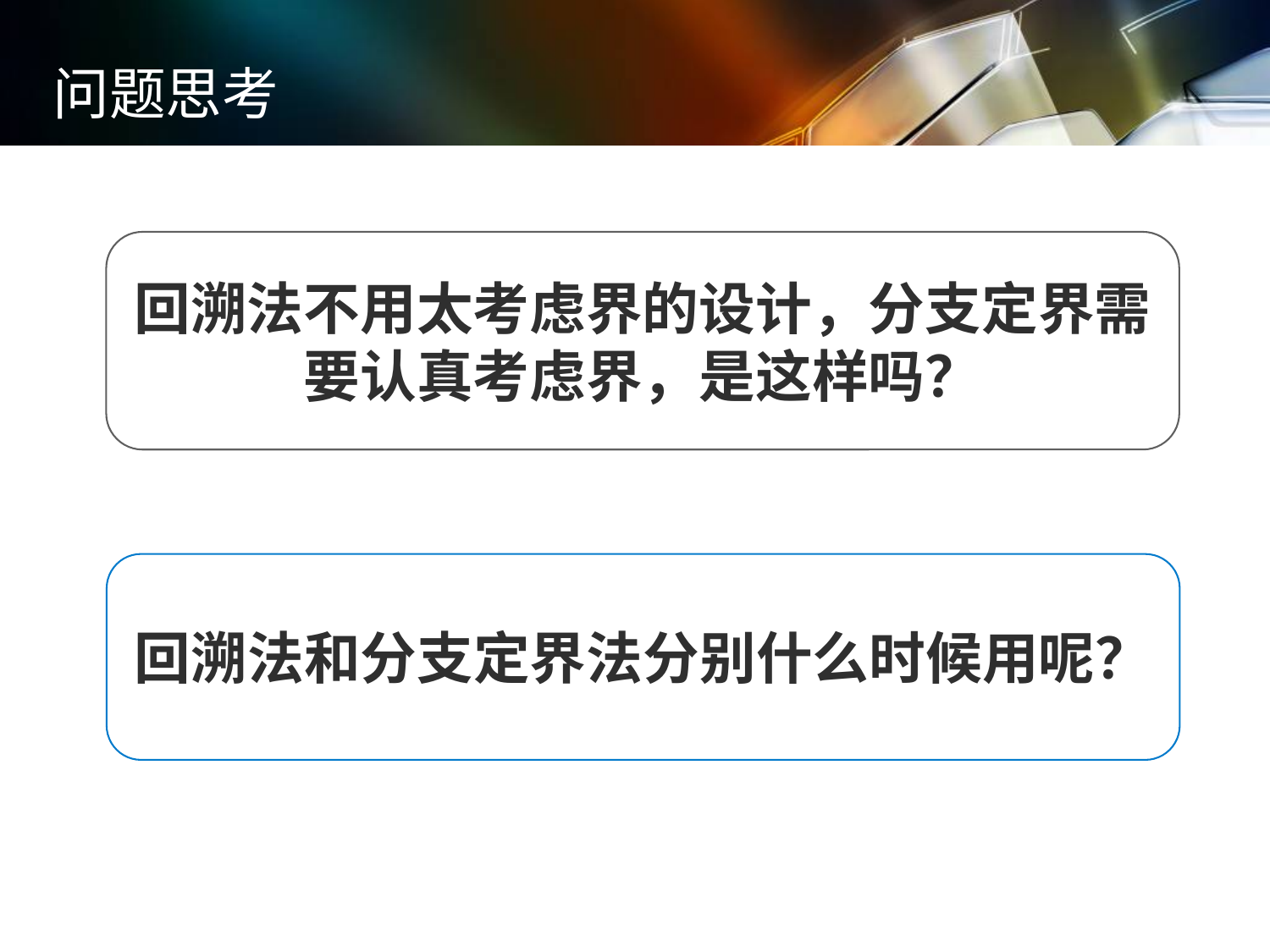

问题思考
回溯法不用太考虑界的设计，分支定界需要认真考虑界，是这样吗？
回溯法和分支定界法分别什么时候用呢？